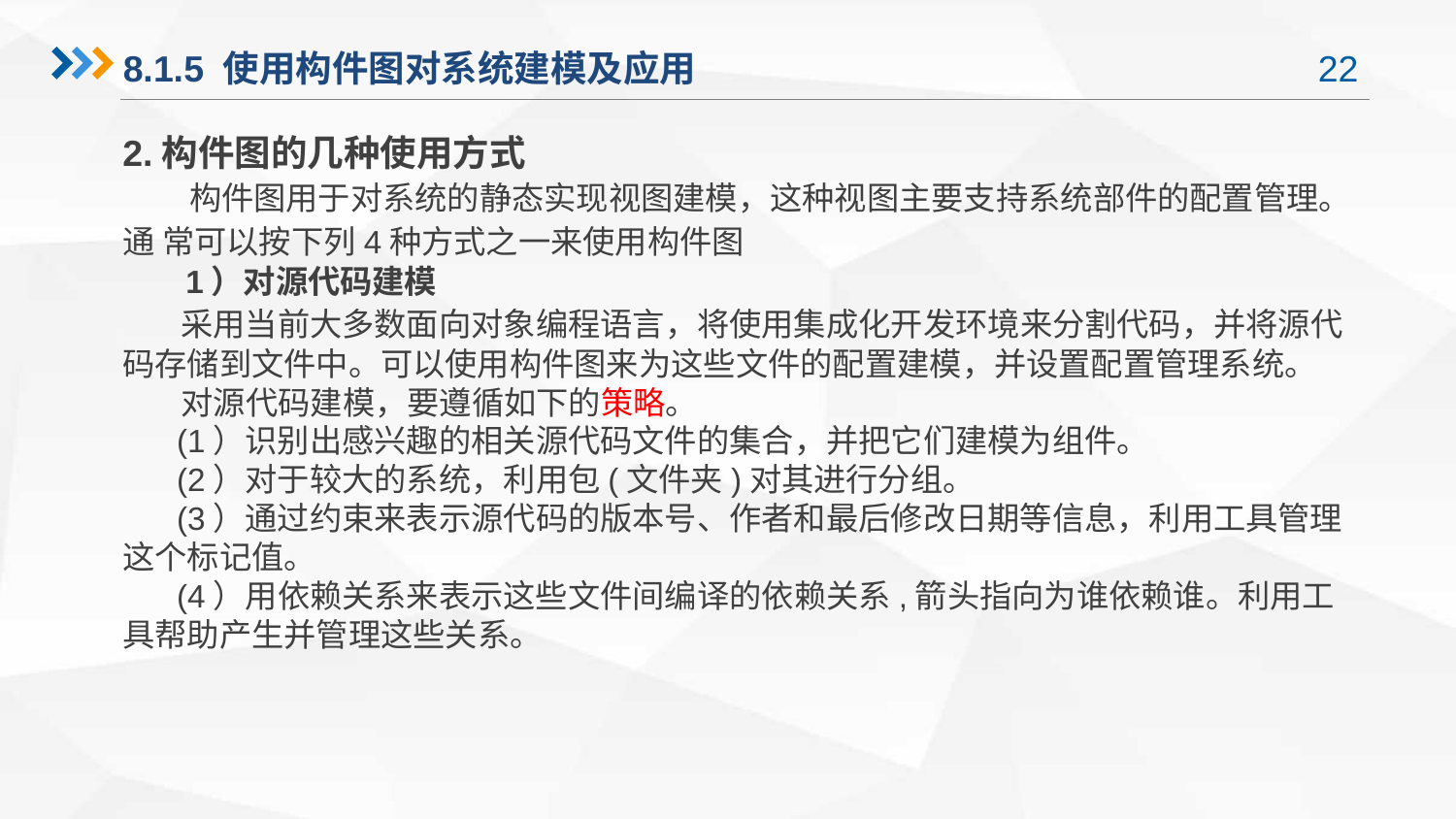

8.1.5 使用构件图对系统建模及应用
2.构件图的几种使用方式
       构件图用于对系统的静态实现视图建模，这种视图主要支持系统部件的配置管理。通 常可以按下列4种方式之一来使用构件图
       1）对源代码建模
      采用当前大多数面向对象编程语言，将使用集成化开发环境来分割代码，并将源代码存储到文件中。可以使用构件图来为这些文件的配置建模，并设置配置管理系统。
       对源代码建模，要遵循如下的策略。
      (1）识别出感兴趣的相关源代码文件的集合，并把它们建模为组件。
      (2）对于较大的系统，利用包(文件夹)对其进行分组。
      (3）通过约束来表示源代码的版本号、作者和最后修改日期等信息，利用工具管理这个标记值。
      (4）用依赖关系来表示这些文件间编译的依赖关系,箭头指向为谁依赖谁。利用工具帮助产生并管理这些关系。